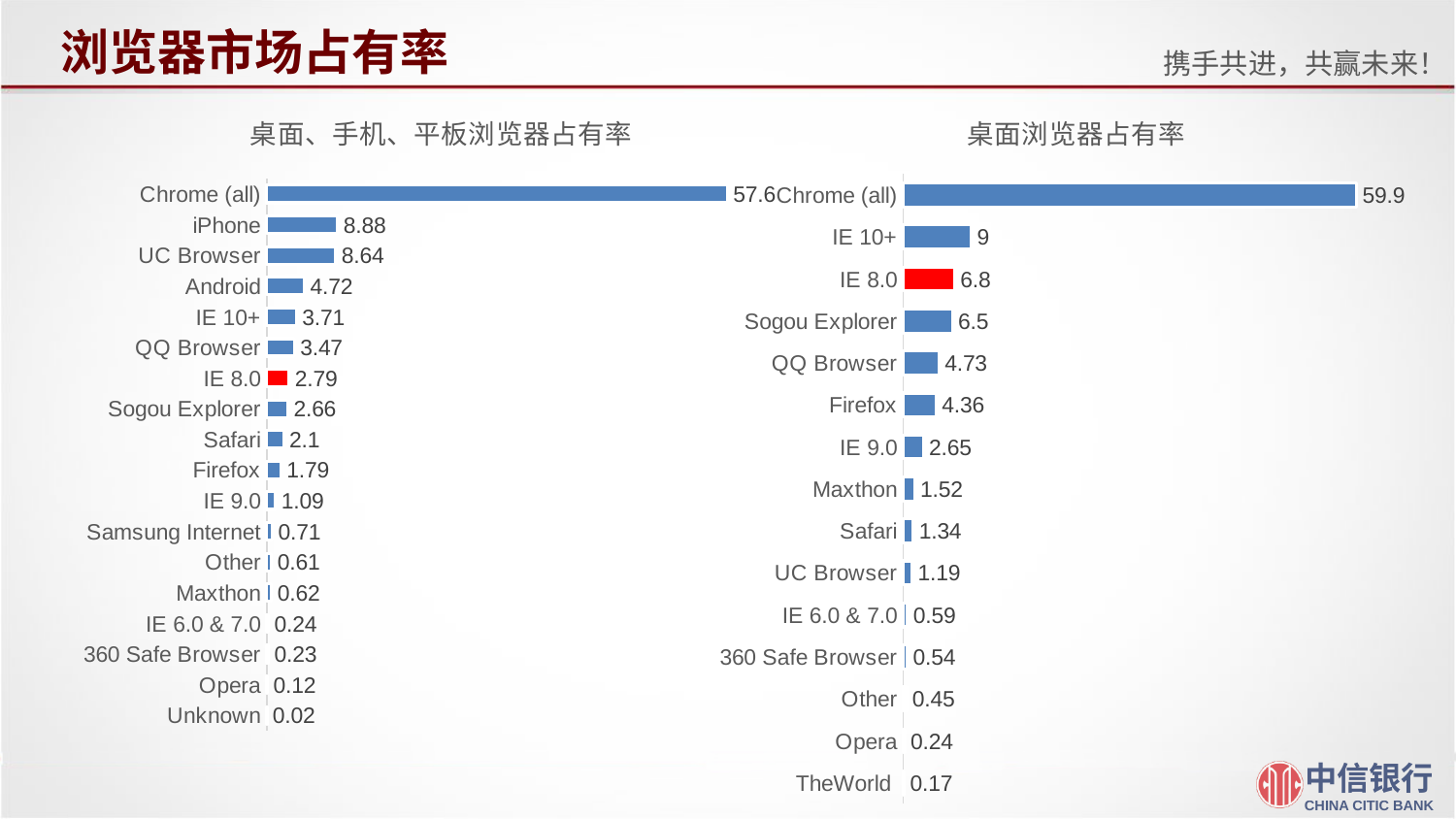

# 浏览器市场占有率

### Chart: 桌面、手机、平板浏览器占有率

| Category | 占有率 |
|---|---|
| Unknown | 0.02 |
| Opera | 0.12 |
| 360 Safe Browser | 0.23 |
| IE 6.0 & 7.0 | 0.24 |
| Maxthon | 0.62 |
| Other | 0.61 |
| Samsung Internet | 0.71 |
| IE 9.0 | 1.09 |
| Firefox | 1.79 |
| Safari | 2.1 |
| Sogou Explorer | 2.66 |
| IE 8.0 | 2.79 |
| QQ Browser | 3.47 |
| IE 10+ | 3.71 |
| Android | 4.72 |
| UC Browser | 8.639999999999999 |
| iPhone | 8.88 |
| Chrome (all) | 57.6 |

### Chart: 桌面浏览器占有率

| Category | 占有率 |
|---|---|
| TheWorld  | 0.17 |
| Opera | 0.24 |
| Other | 0.45 |
| 360 Safe Browser | 0.54 |
| IE 6.0 & 7.0 | 0.59 |
| UC Browser | 1.19 |
| Safari | 1.34 |
| Maxthon | 1.52 |
| IE 9.0 | 2.65 |
| Firefox | 4.359999999999998 |
| QQ Browser | 4.73 |
| Sogou Explorer | 6.5 |
| IE 8.0 | 6.8 |
| IE 10+ | 9.0 |
| Chrome (all) | 59.9 |